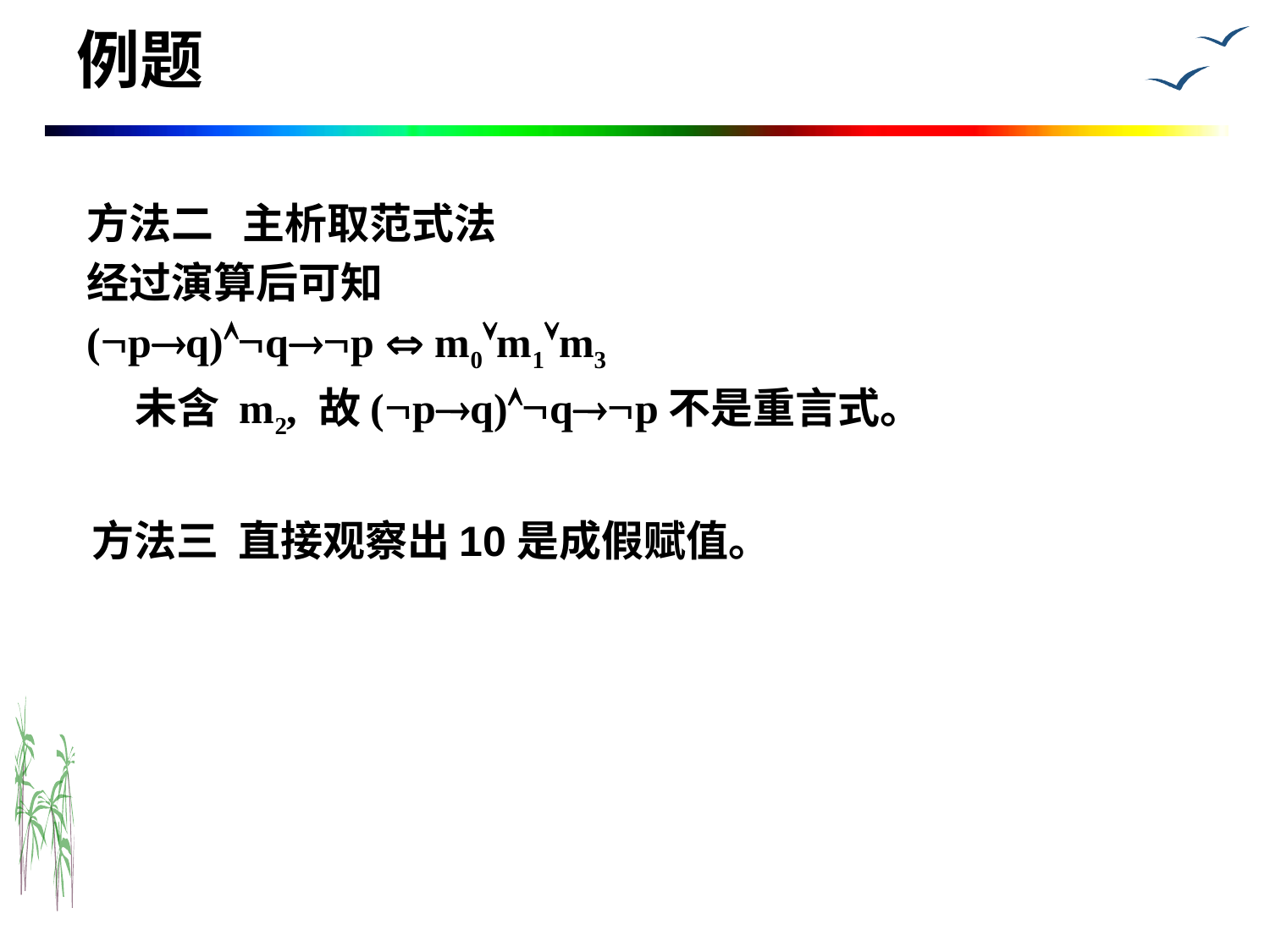

# 例题
方法二   主析取范式法
经过演算后可知
(¬p→q)∧¬q→¬p ⇔ m0∨m1∨m3
    未含 m2, 故(¬p→q)∧¬q→¬p不是重言式。
方法三  直接观察出10是成假赋值。